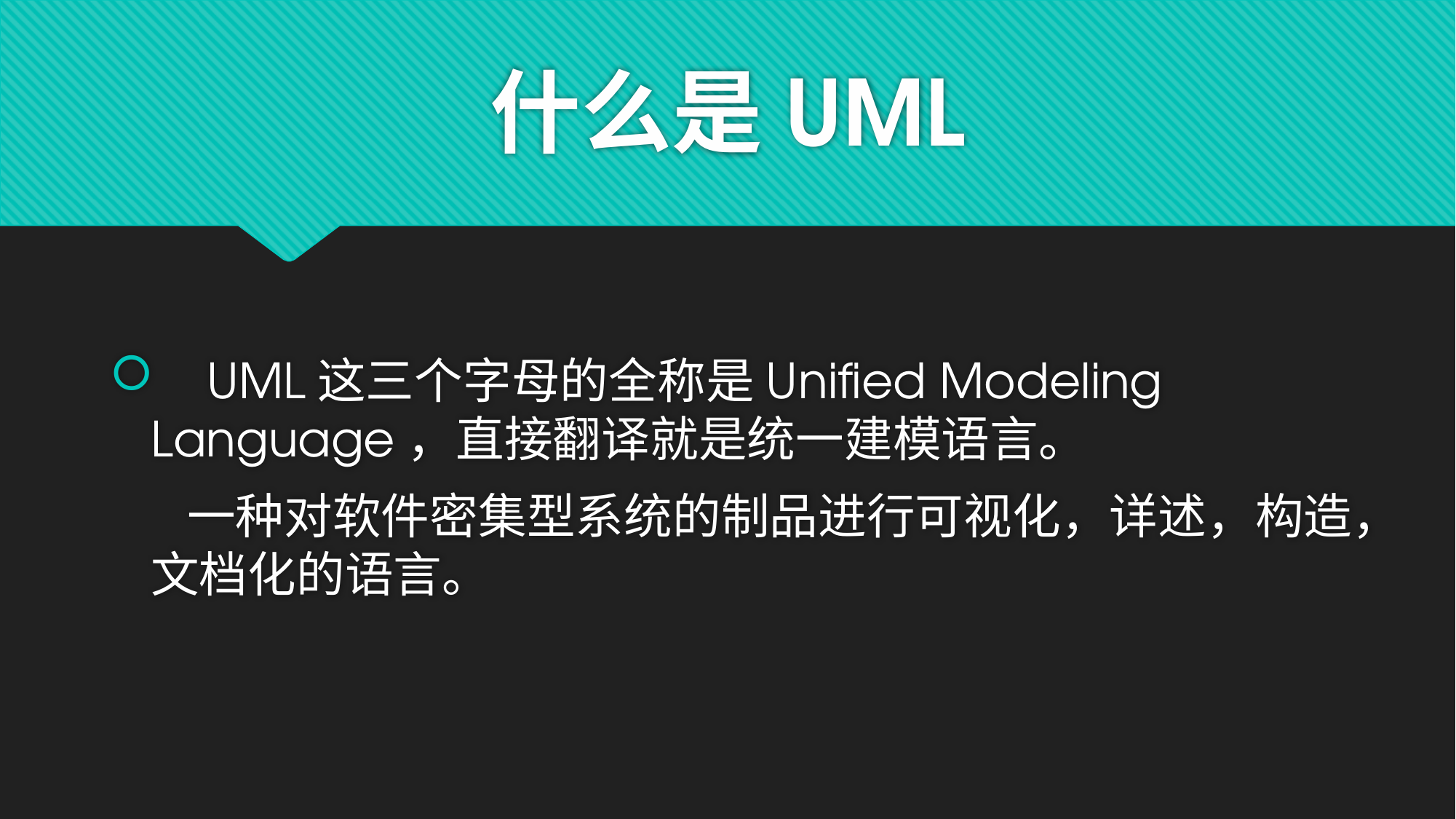

# 什么是UML
    UML这三个字母的全称是Unified Modeling Language，直接翻译就是统一建模语言。
      一种对软件密集型系统的制品进行可视化，详述，构造，文档化的语言。